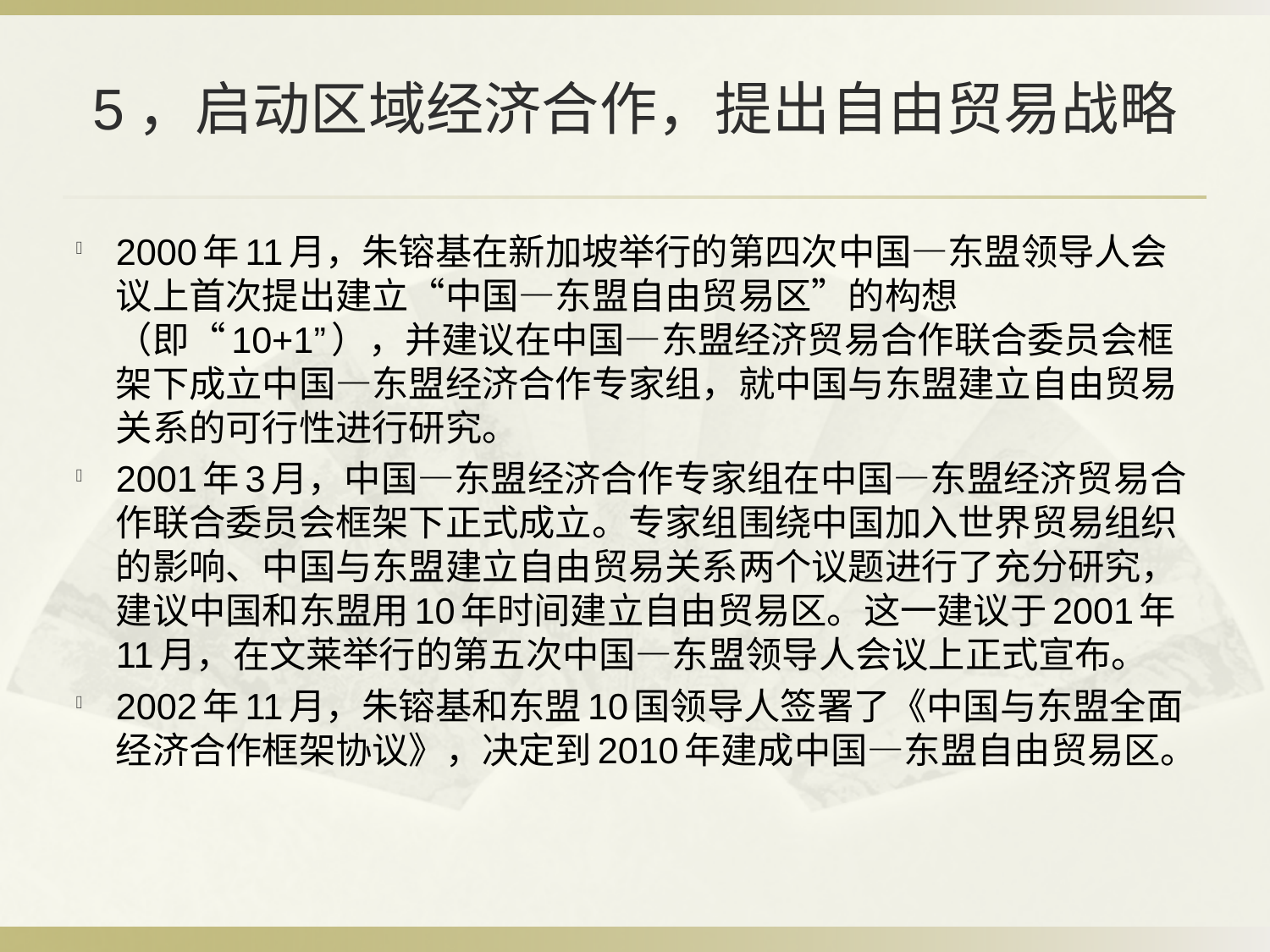

# 5，启动区域经济合作，提出自由贸易战略
2000年11月，朱镕基在新加坡举行的第四次中国—东盟领导人会议上首次提出建立“中国—东盟自由贸易区”的构想（即“10+1”），并建议在中国—东盟经济贸易合作联合委员会框架下成立中国—东盟经济合作专家组，就中国与东盟建立自由贸易关系的可行性进行研究。
2001年3月，中国—东盟经济合作专家组在中国—东盟经济贸易合作联合委员会框架下正式成立。专家组围绕中国加入世界贸易组织的影响、中国与东盟建立自由贸易关系两个议题进行了充分研究，建议中国和东盟用10年时间建立自由贸易区。这一建议于2001年11月，在文莱举行的第五次中国—东盟领导人会议上正式宣布。
2002年11月，朱镕基和东盟10国领导人签署了《中国与东盟全面经济合作框架协议》，决定到2010年建成中国—东盟自由贸易区。